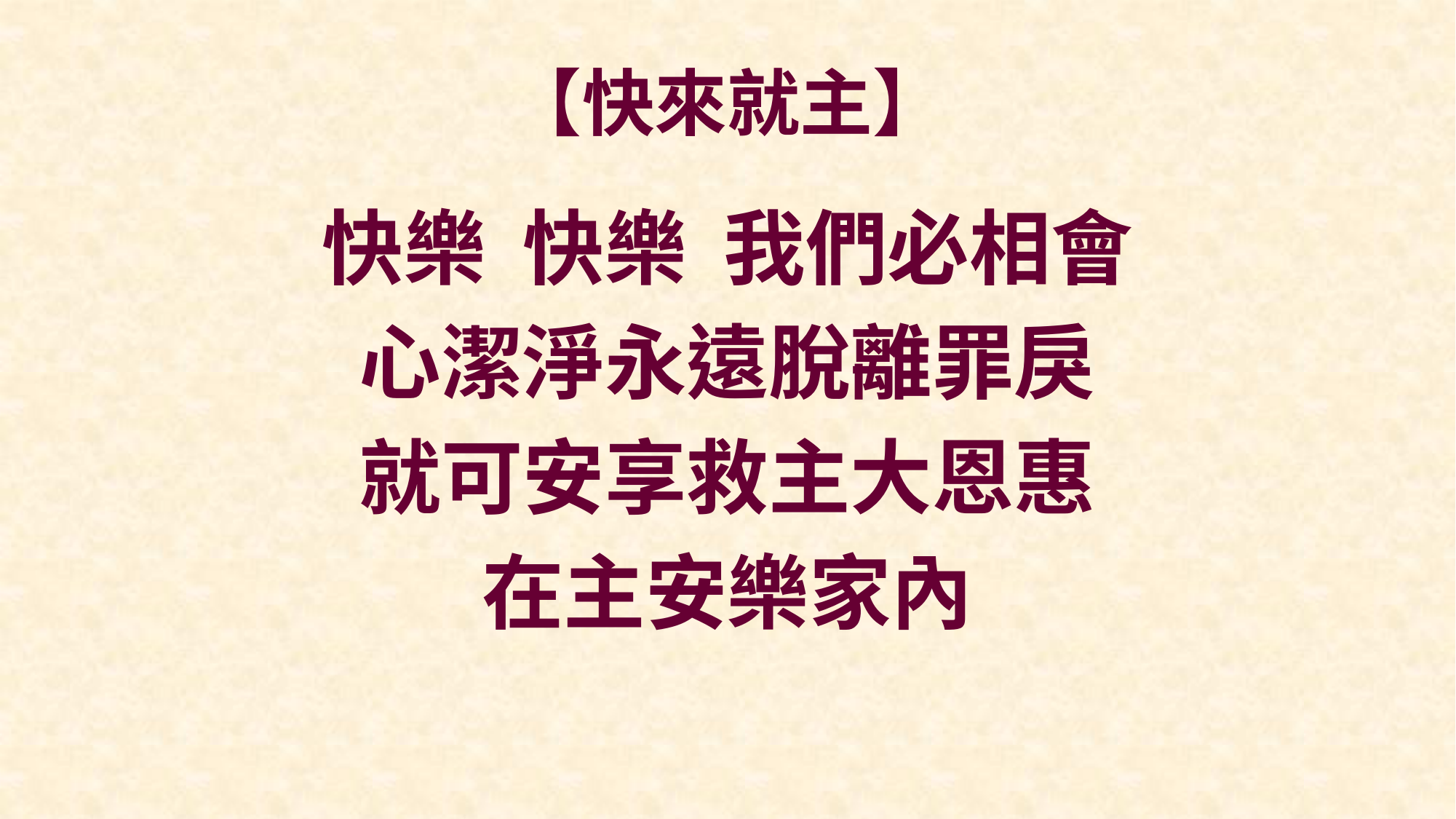

# 【快來就主】
快樂  快樂  我們必相會
心潔淨永遠脫離罪戾
就可安享救主大恩惠
在主安樂家內